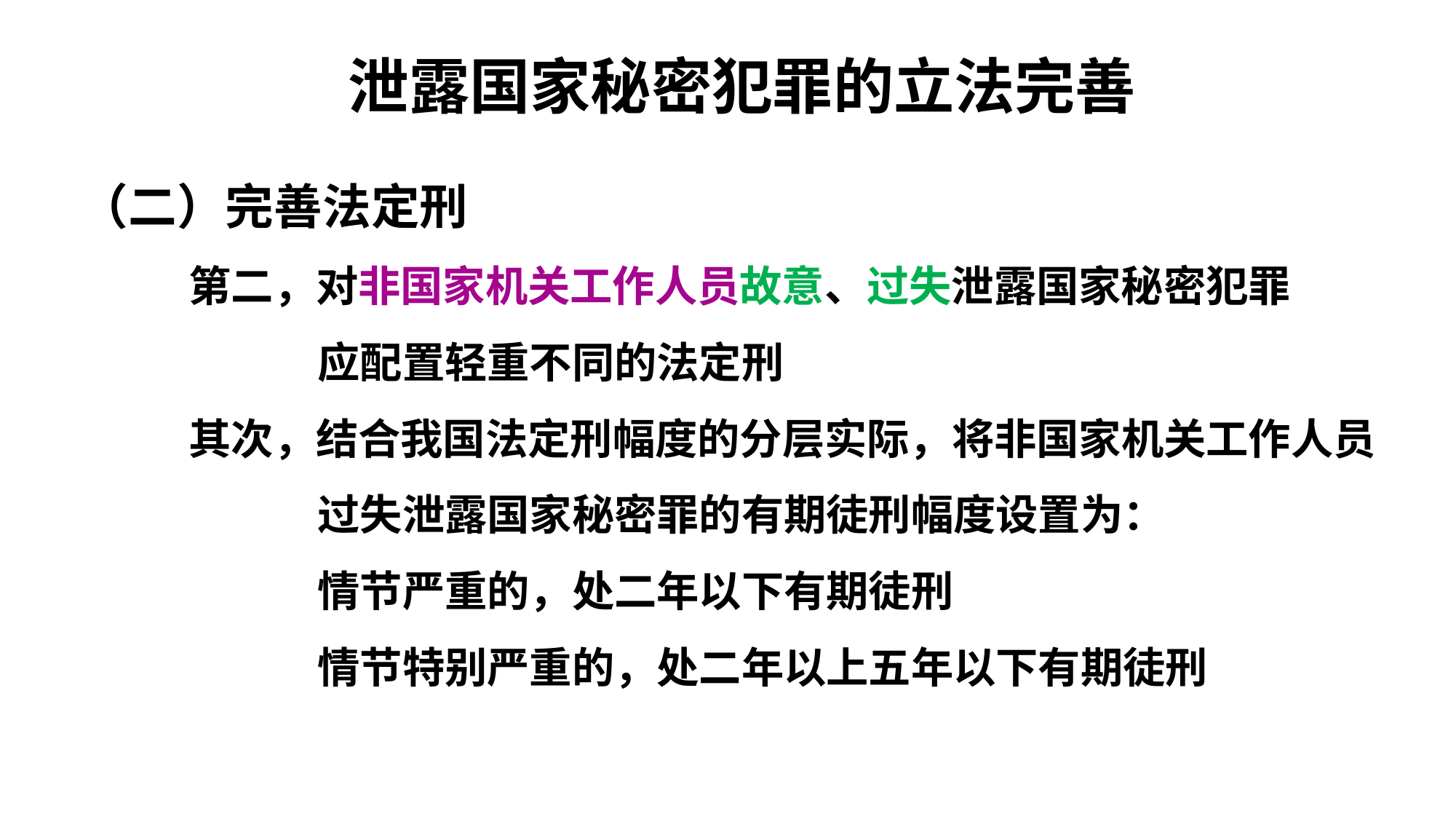

# 泄露国家秘密犯罪的立法完善
（二）完善法定刑
	第二，对非国家机关工作人员故意、过失泄露国家秘密犯罪
		 应配置轻重不同的法定刑
	其次，结合我国法定刑幅度的分层实际，将非国家机关工作人员
		 过失泄露国家秘密罪的有期徒刑幅度设置为：
		 情节严重的，处二年以下有期徒刑
		 情节特别严重的，处二年以上五年以下有期徒刑